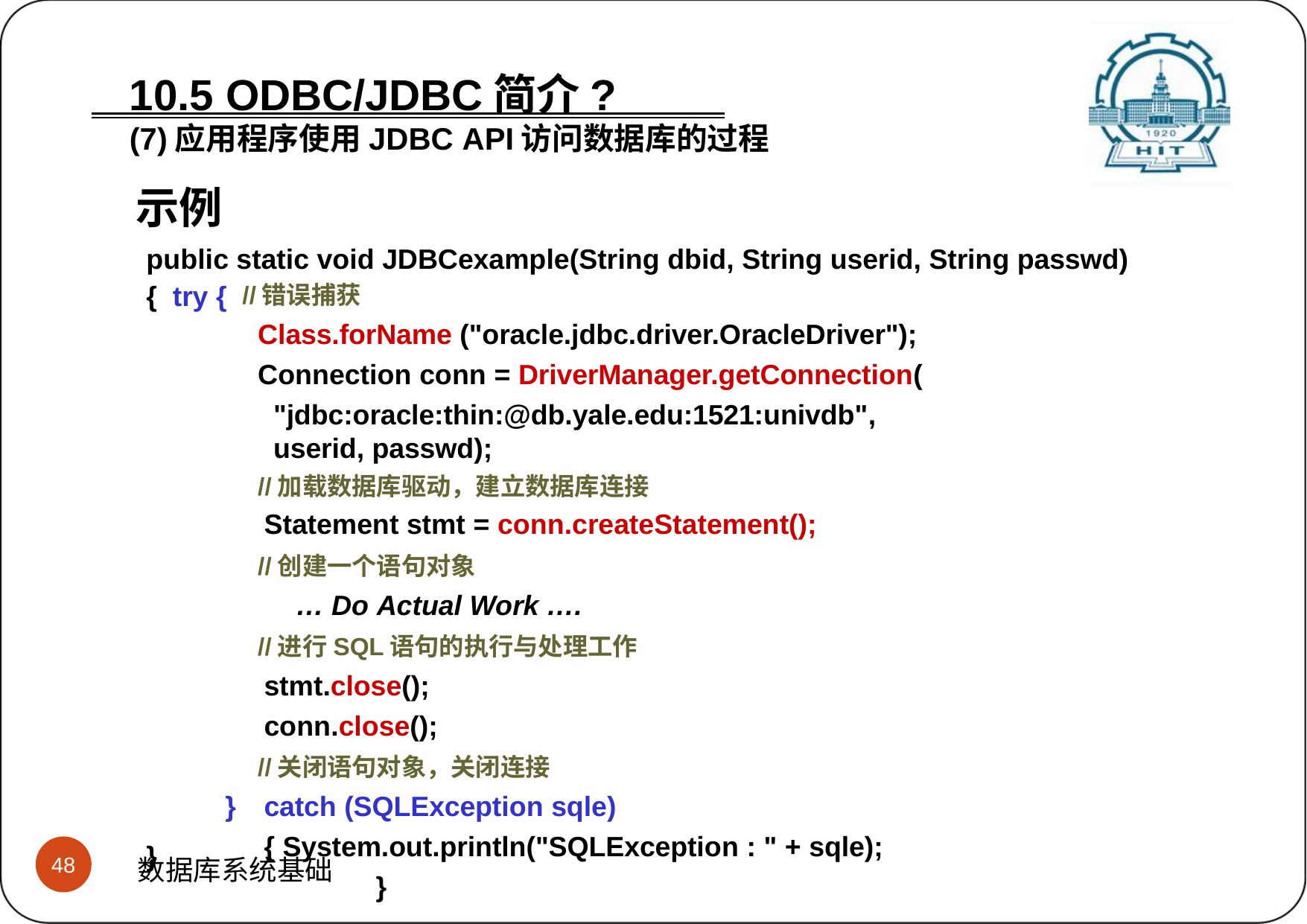

# 10.5 ODBC/JDBC简介? (7)应用程序使用JDBC API访问数据库的过程
示例
public static void JDBCexample(String dbid, String userid, String passwd)
{  try {
//错误捕获
Class.forName ("oracle.jdbc.driver.OracleDriver"); Connection conn = DriverManager.getConnection(
"jdbc:oracle:thin:@db.yale.edu:1521:univdb", userid, passwd);
//加载数据库驱动，建立数据库连接
Statement stmt = conn.createStatement();
//创建一个语句对象
… Do Actual Work ….
//进行SQL语句的执行与处理工作
stmt.close();
conn.close();
//关闭语句对象，关闭连接
}	catch (SQLException sqle) { System.out.println("SQLException : " + sqle);	}
}